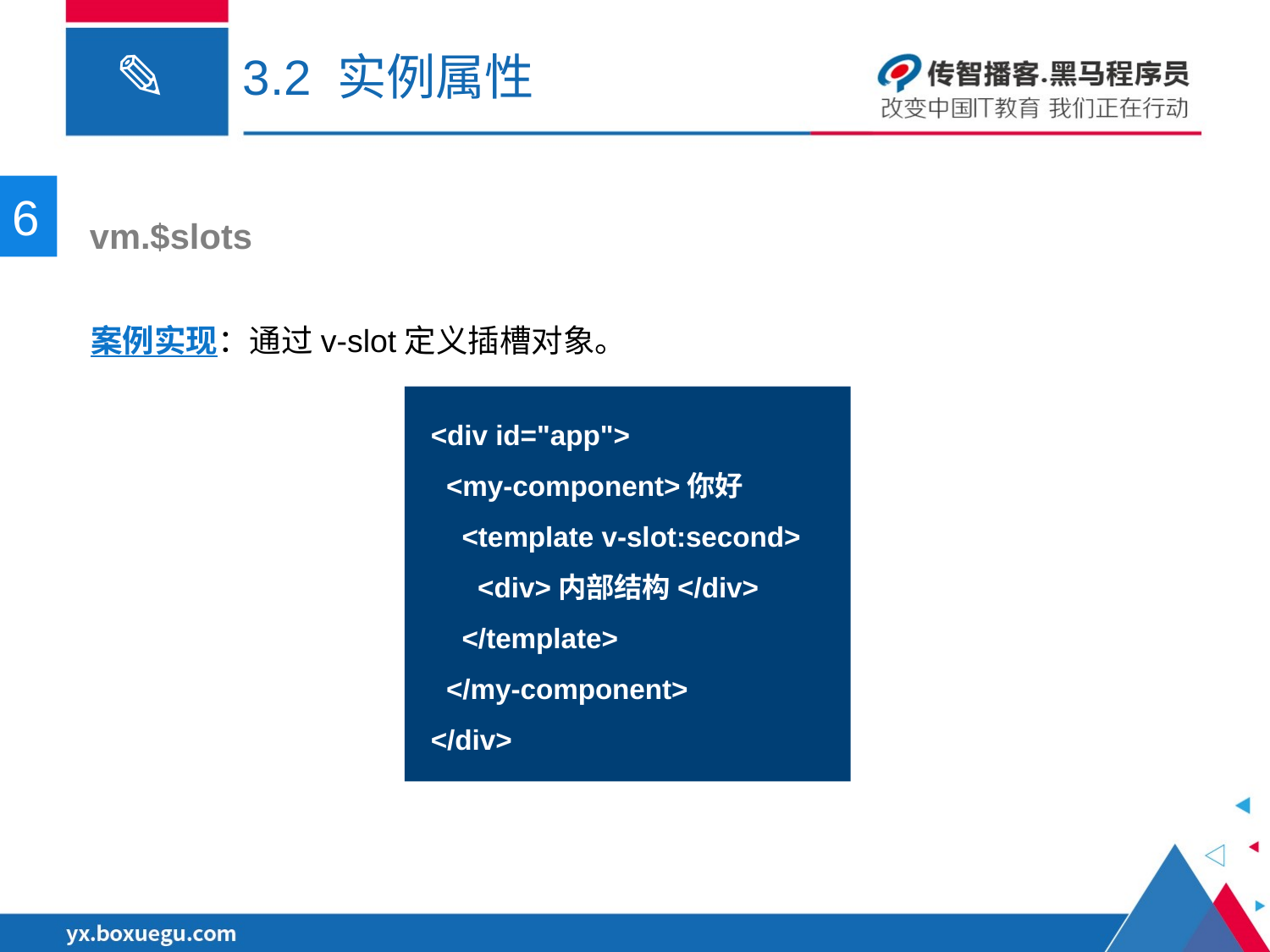

# 3.2 实例属性

6
  vm.$slots
案例实现：通过v-slot定义插槽对象。

<div id="app">
  <my-component>你好
    <template v-slot:second>
      <div>内部结构</div>
    </template>
  </my-component>
</div>